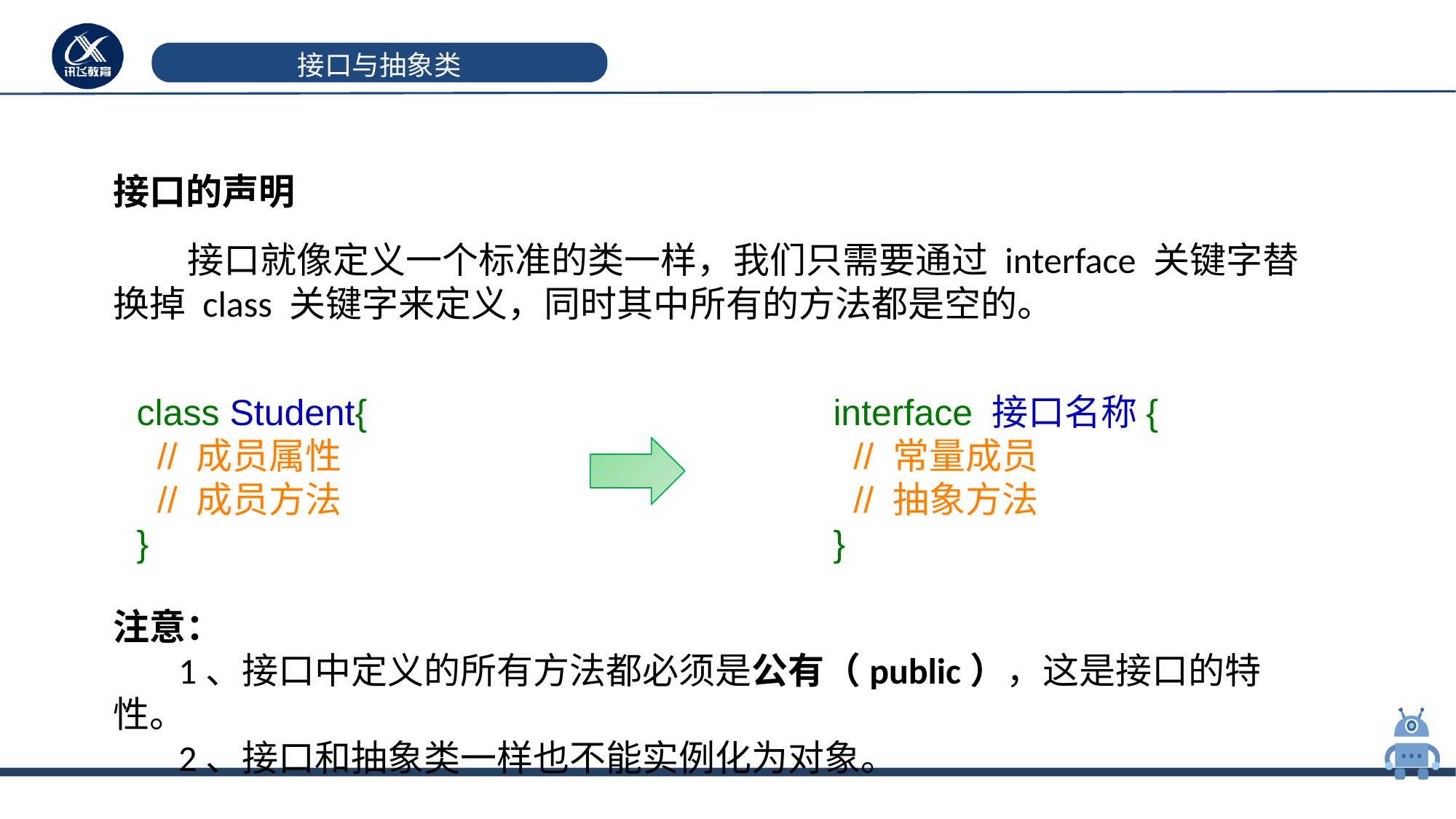

# 接口与抽象类
接口的声明
        接口就像定义一个标准的类一样，我们只需要通过 interface 关键字替换掉 class 关键字来定义，同时其中所有的方法都是空的。
class Student{
  // 成员属性
  // 成员方法
}
interface 接口名称{
  // 常量成员
  // 抽象方法
}

注意：
        1、接口中定义的所有方法都必须是公有（public），这是接口的特性。
        2、接口和抽象类一样也不能实例化为对象。